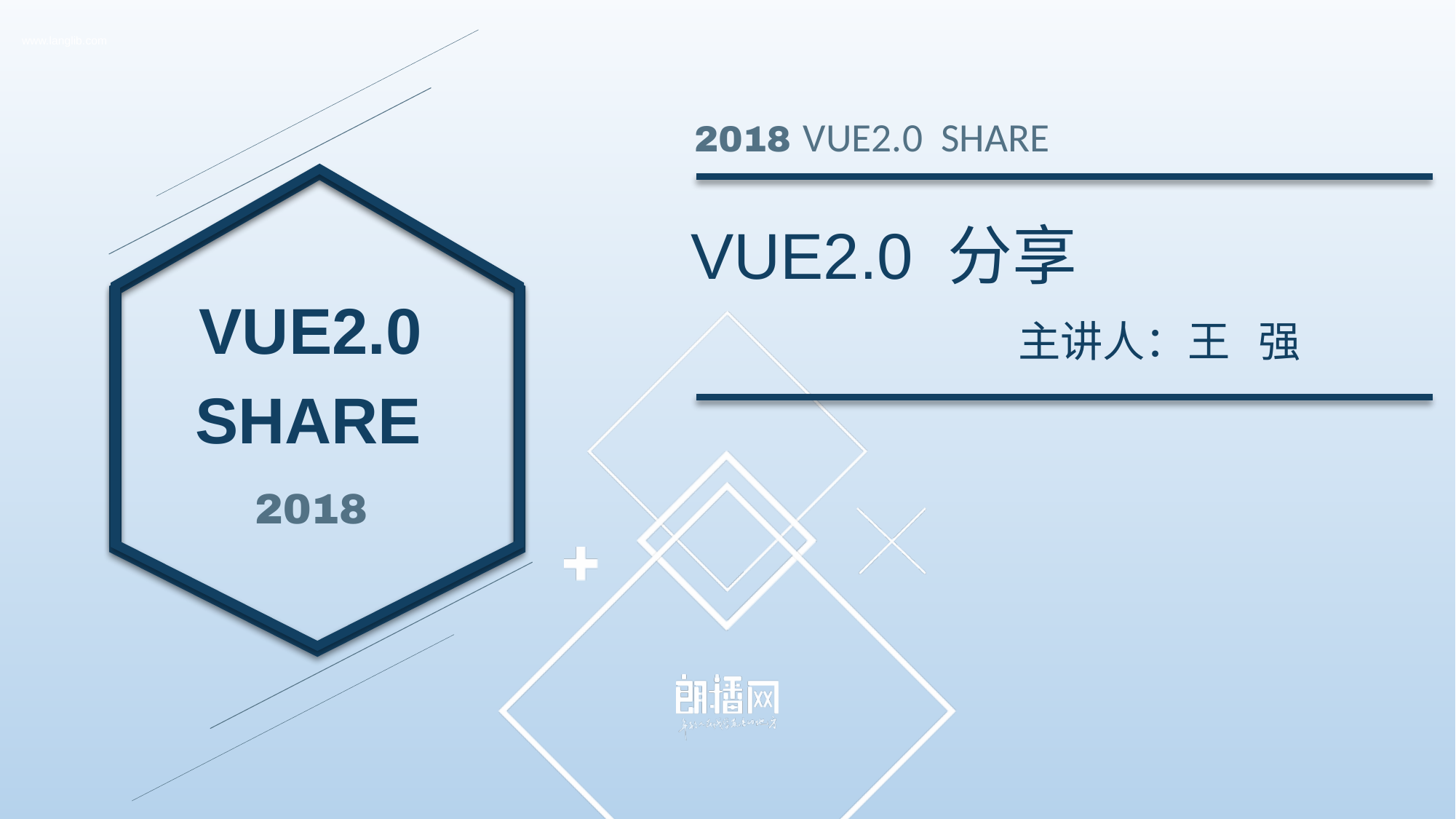

2018 VUE2.0  SHARE

VUE2.0 分享
			主讲人：王   强
VUE2.0
SHARE
2018